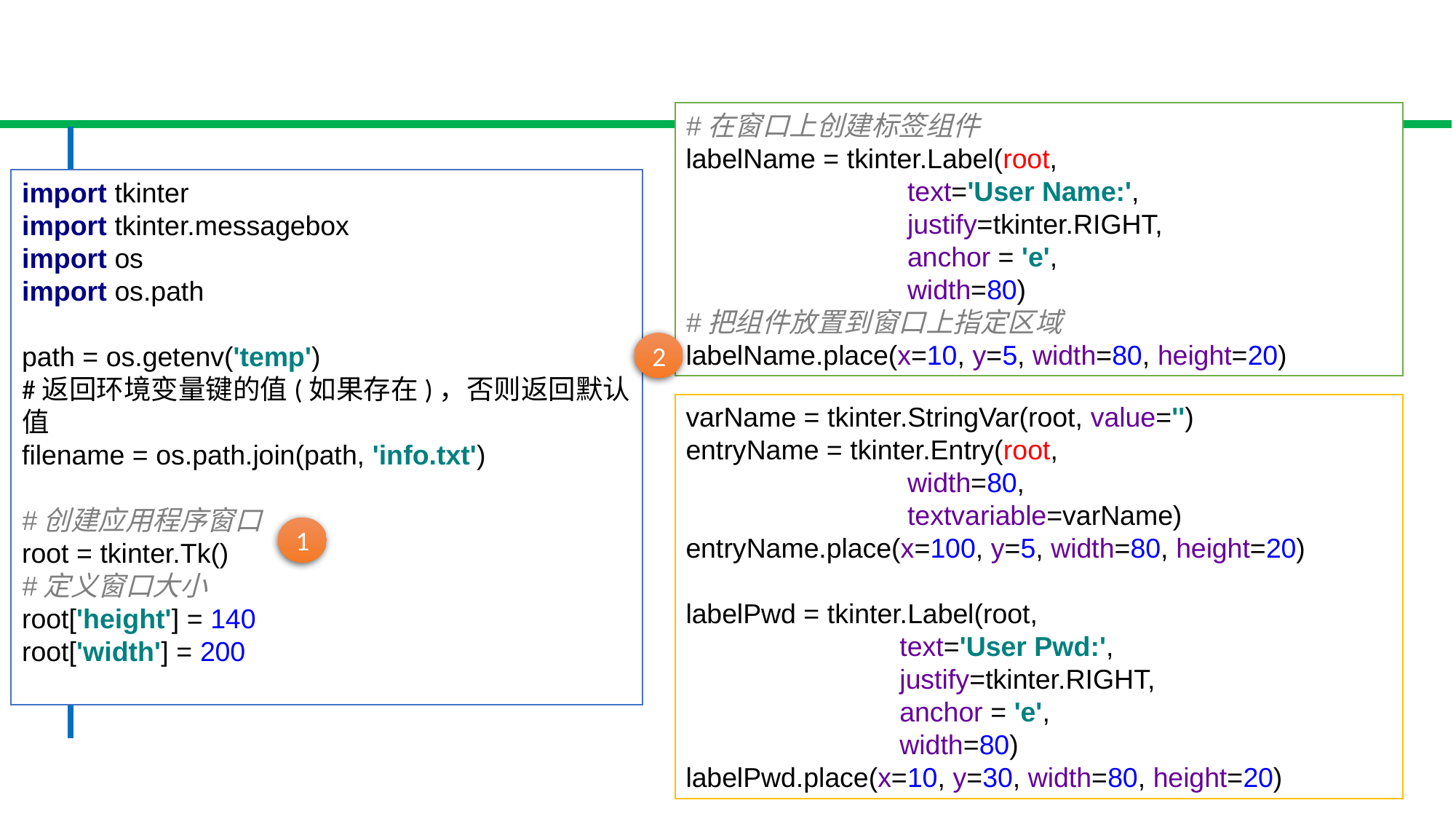

#在窗口上创建标签组件
labelName = tkinter.Label(root,
                             text='User Name:',
                             justify=tkinter.RIGHT,
                             anchor = 'e',
                             width=80)
#把组件放置到窗口上指定区域
labelName.place(x=10, y=5, width=80, height=20)
import tkinter
import tkinter.messagebox
import os
import os.path
path = os.getenv('temp')
#返回环境变量键的值(如果存在)，否则返回默认值
filename = os.path.join(path, 'info.txt')
#创建应用程序窗口
root = tkinter.Tk()
#定义窗口大小
root['height'] = 140
root['width'] = 200

2
varName = tkinter.StringVar(root, value='')
entryName = tkinter.Entry(root,
                             width=80,
                             textvariable=varName)
entryName.place(x=100, y=5, width=80, height=20)
labelPwd = tkinter.Label(root,
                            text='User Pwd:',
                            justify=tkinter.RIGHT,
                            anchor = 'e',
                            width=80)
labelPwd.place(x=10, y=30, width=80, height=20)
1
51